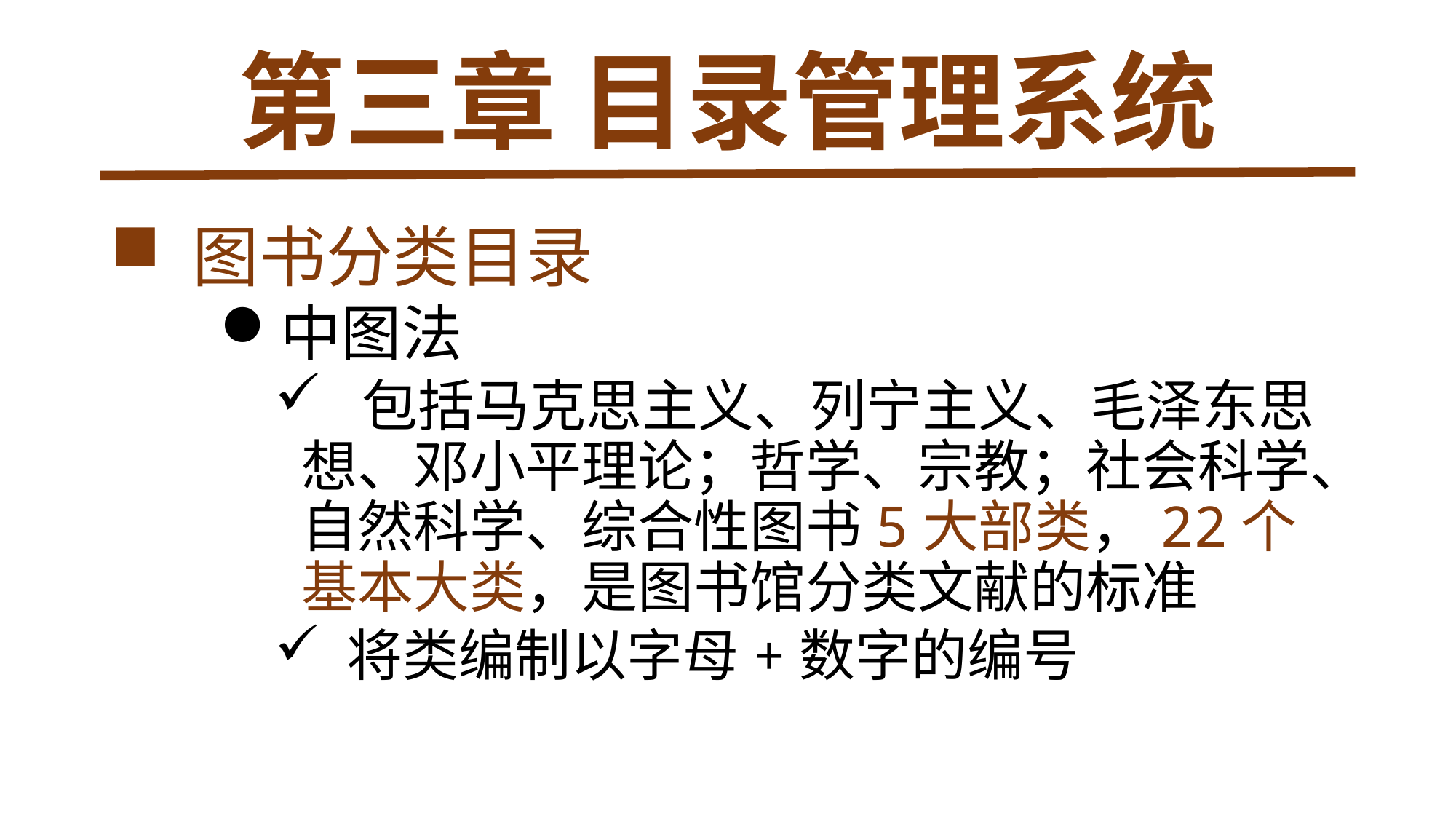

# 第三章 目录管理系统
 图书分类目录
中图法
  包括马克思主义、列宁主义、毛泽东思想、邓小平理论；哲学、宗教；社会科学、自然科学、综合性图书5大部类，22个基本大类，是图书馆分类文献的标准
 将类编制以字母+数字的编号